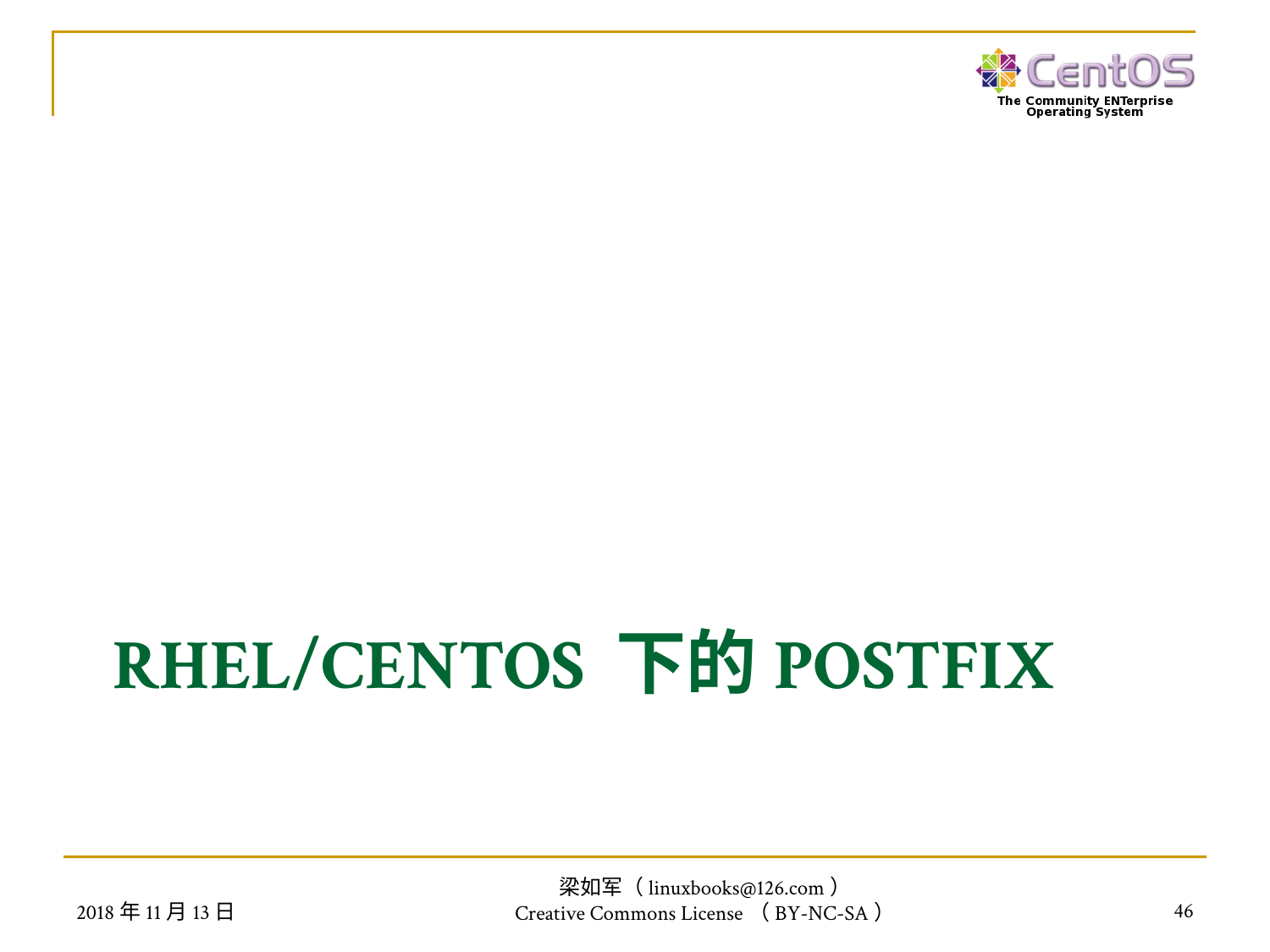

# RHEL/CentOS 下的Postfix
2018年11月13日
46
梁如军（linuxbooks@126.com）
Creative Commons License（BY-NC-SA）